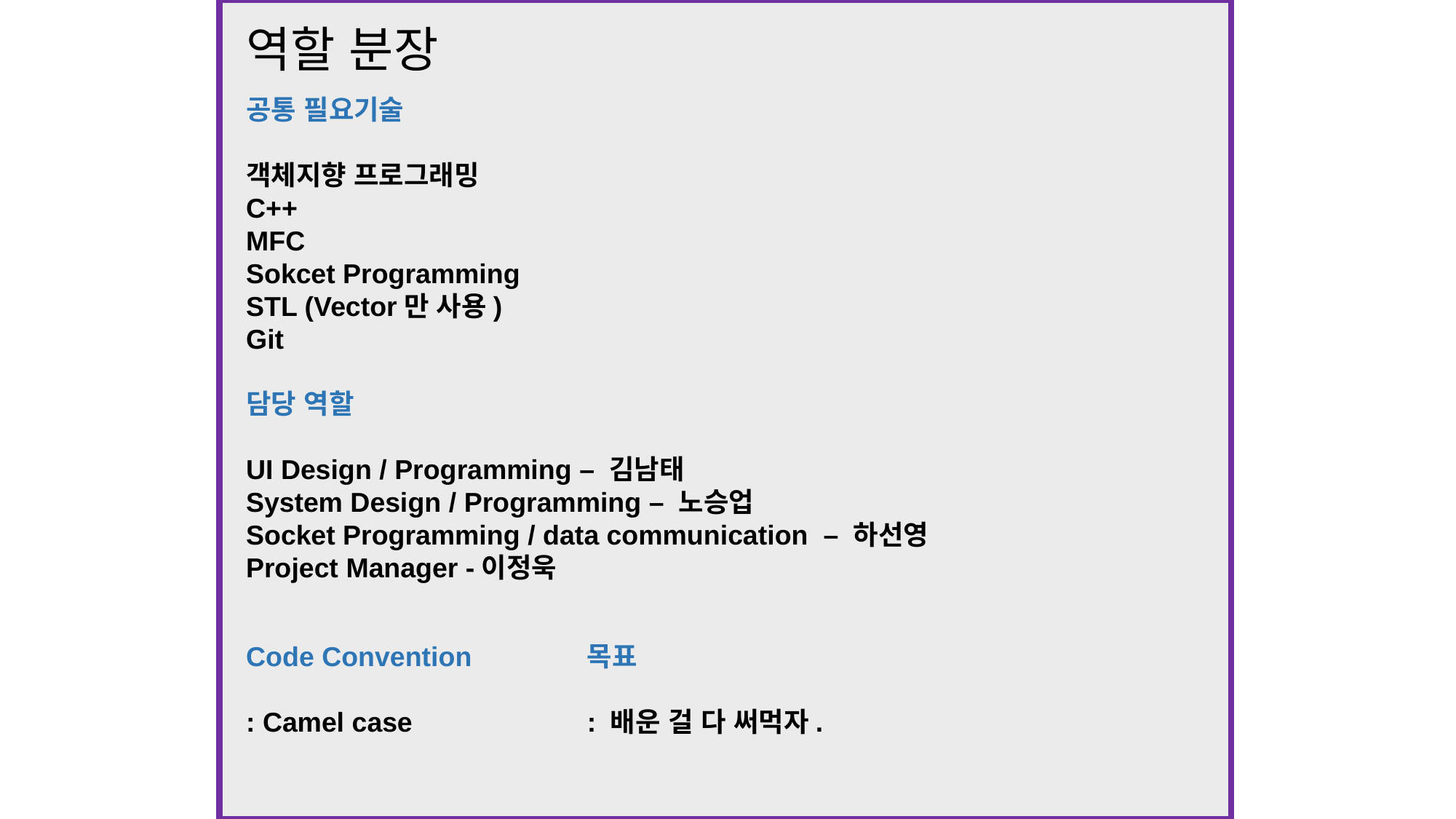

역할 분장
공통 필요기술

객체지향 프로그래밍
C++
MFC
Sokcet Programming
STL (Vector만 사용)
Git
Design Diagram

담당 역할

UI Design / Programming – 김남태
System Design / Programming – 노승업
Socket Programming / data communication  – 하선영
Project Manager -이정욱
Code Convention

: Camel case
목표

: 배운 걸 다 써먹자.